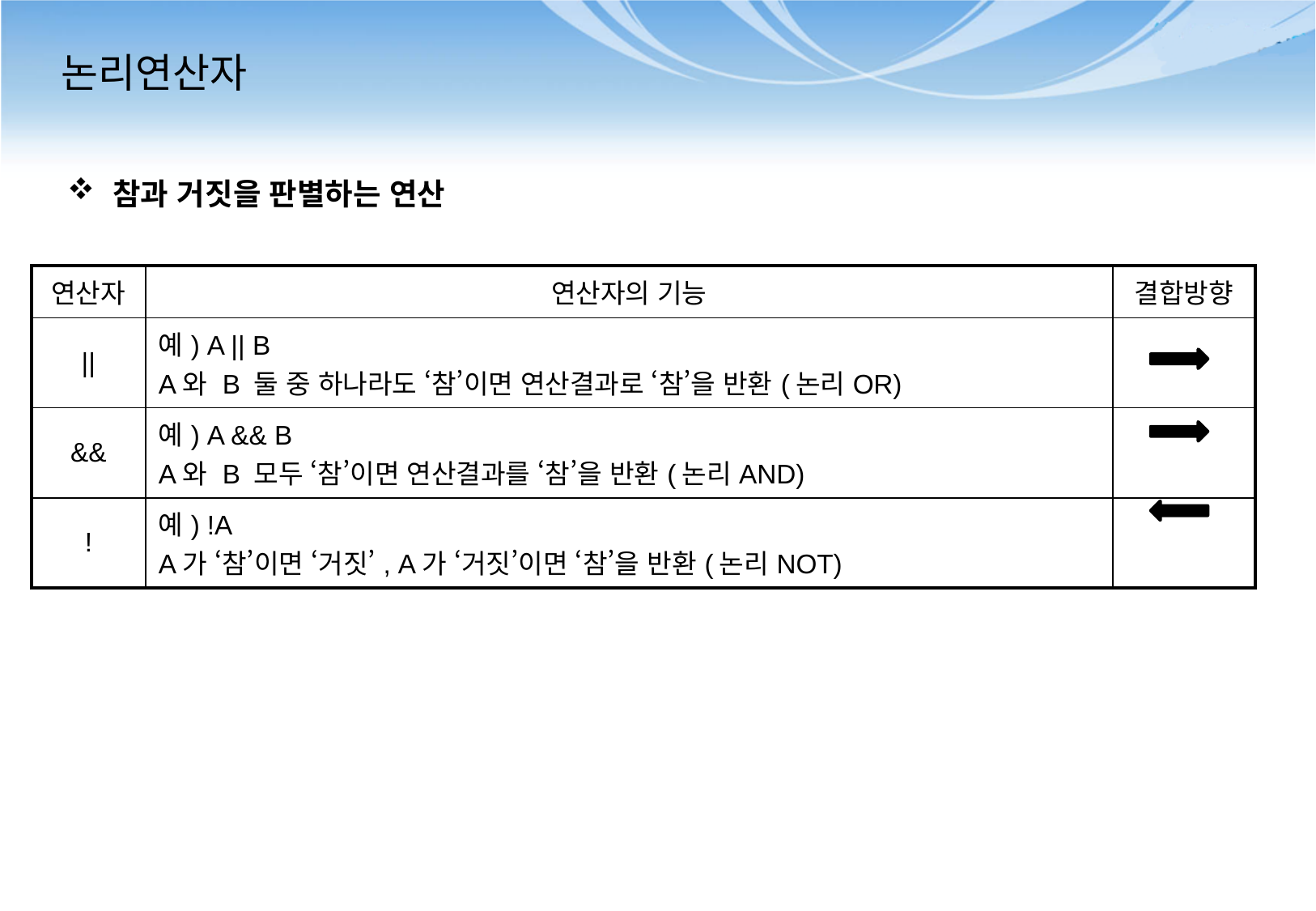

# 논리연산자
참과 거짓을 판별하는 연산

| 연산자 | 연산자의 기능 | 결합방향 |
| --- | --- | --- |
| || | 예) A || B A와 B 둘 중 하나라도 ‘참’이면 연산결과로 ‘참’을 반환(논리OR) |  |
| && | 예) A && B A와 B 모두 ‘참’이면 연산결과를 ‘참’을 반환(논리AND) |  |
| ! | 예) !A A가 ‘참’이면 ‘거짓’, A가 ‘거짓’이면 ‘참’을 반환(논리NOT) |  |